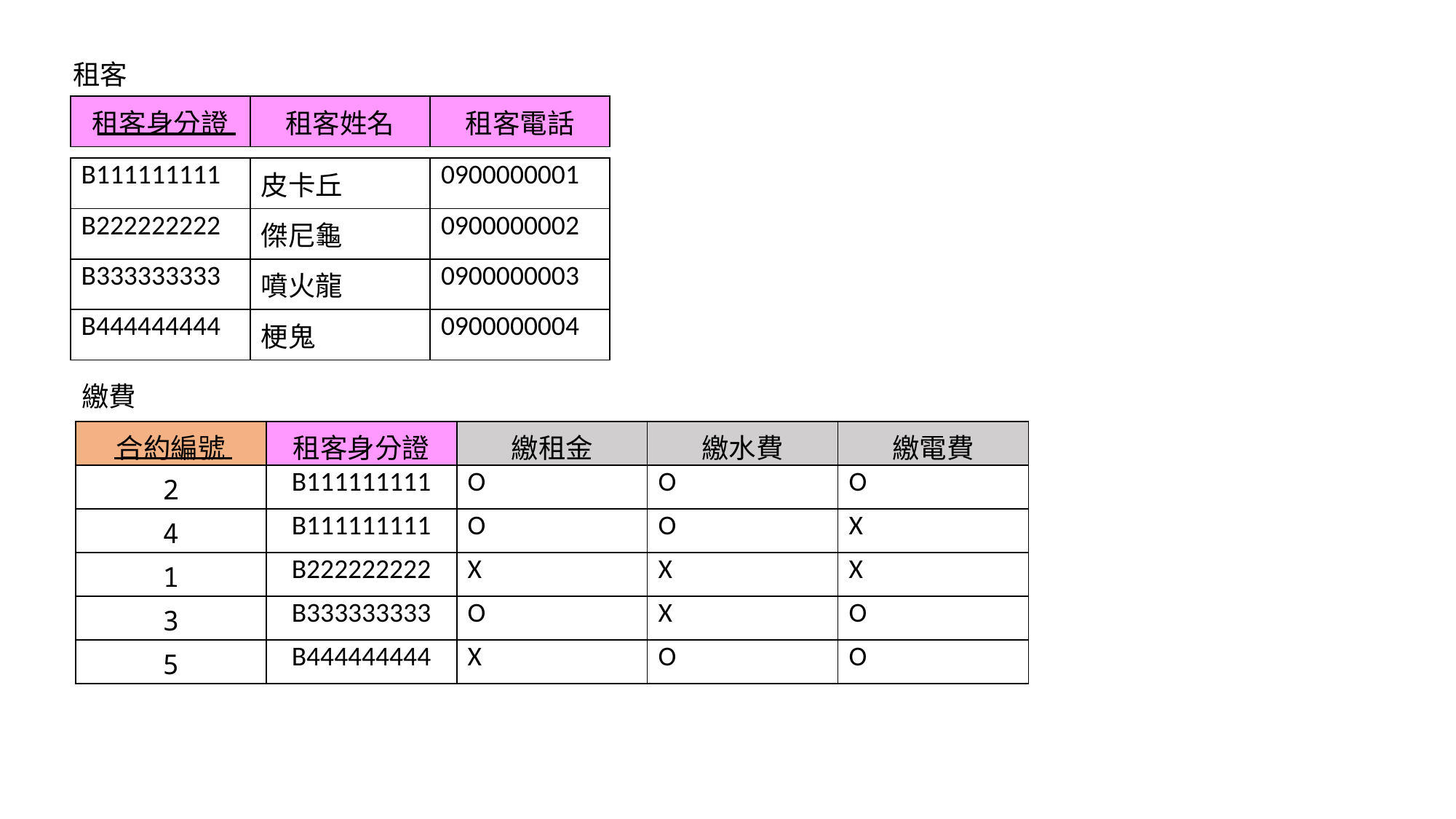

租客
| 租客身分證 | 租客姓名 | 租客電話 |
| --- | --- | --- |
| B111111111 | 皮卡丘 | 0900000001 |
| --- | --- | --- |
| B222222222 | 傑尼龜 | 0900000002 |
| B333333333 | 噴火龍 | 0900000003 |
| B444444444 | 梗鬼 | 0900000004 |
繳費
| 合約編號 | 租客身分證 | 繳租金 | 繳水費 | 繳電費 |
| --- | --- | --- | --- | --- |
| 2 | B111111111 | O | O | O |
| 4 | B111111111 | O | O | X |
| 1 | B222222222 | X | X | X |
| 3 | B333333333 | O | X | O |
| 5 | B444444444 | X | O | O |